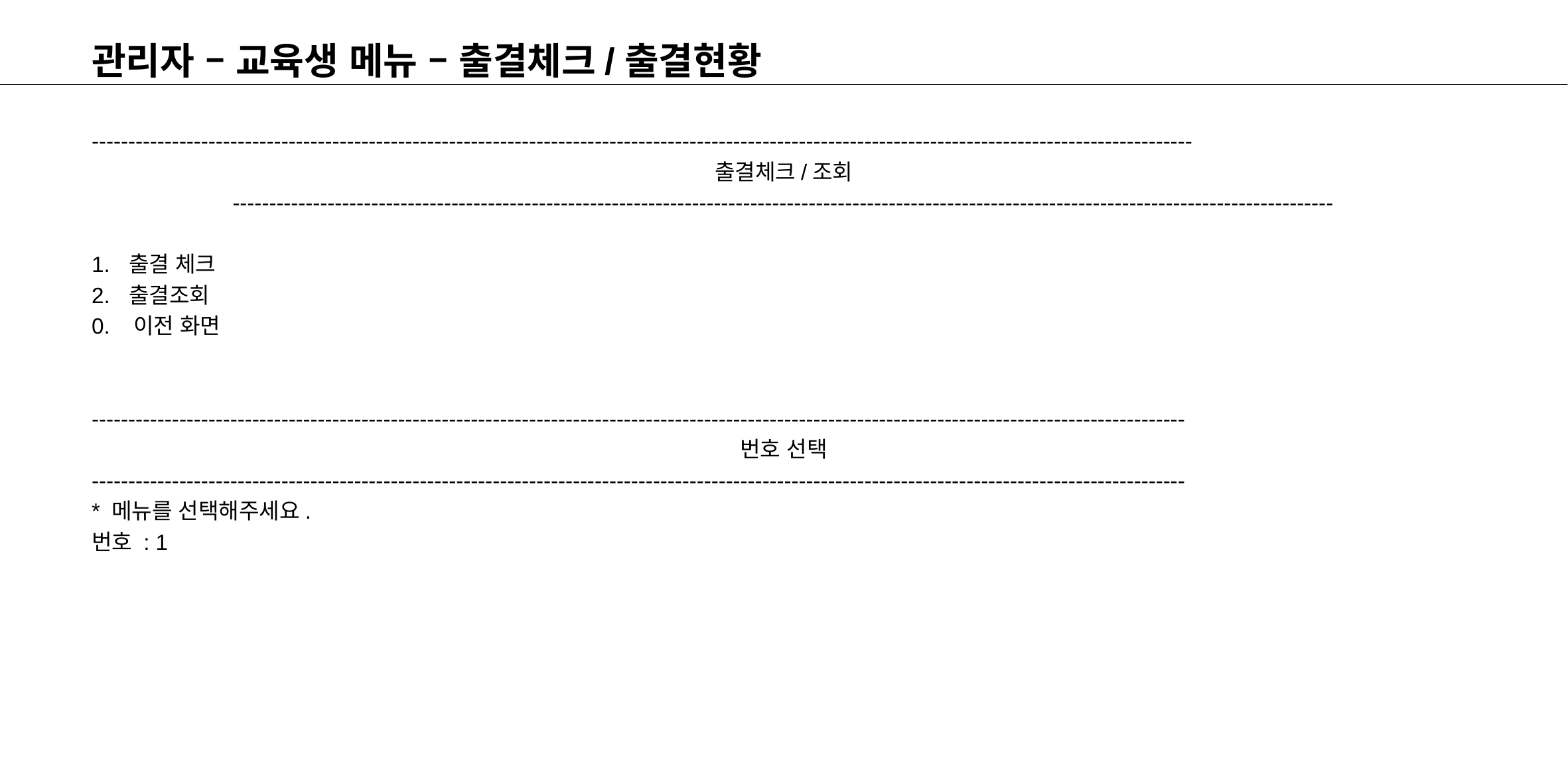

# 관리자 – 교육생 메뉴 – 출결체크/출결현황
-------------------------------------------------------------------------------------------------------------------------------------------------------
출결체크/조회
-------------------------------------------------------------------------------------------------------------------------------------------------------

출결 체크
출결조회
0.   이전 화면

------------------------------------------------------------------------------------------------------------------------------------------------------
번호 선택
------------------------------------------------------------------------------------------------------------------------------------------------------
* 메뉴를 선택해주세요.
번호 : 1